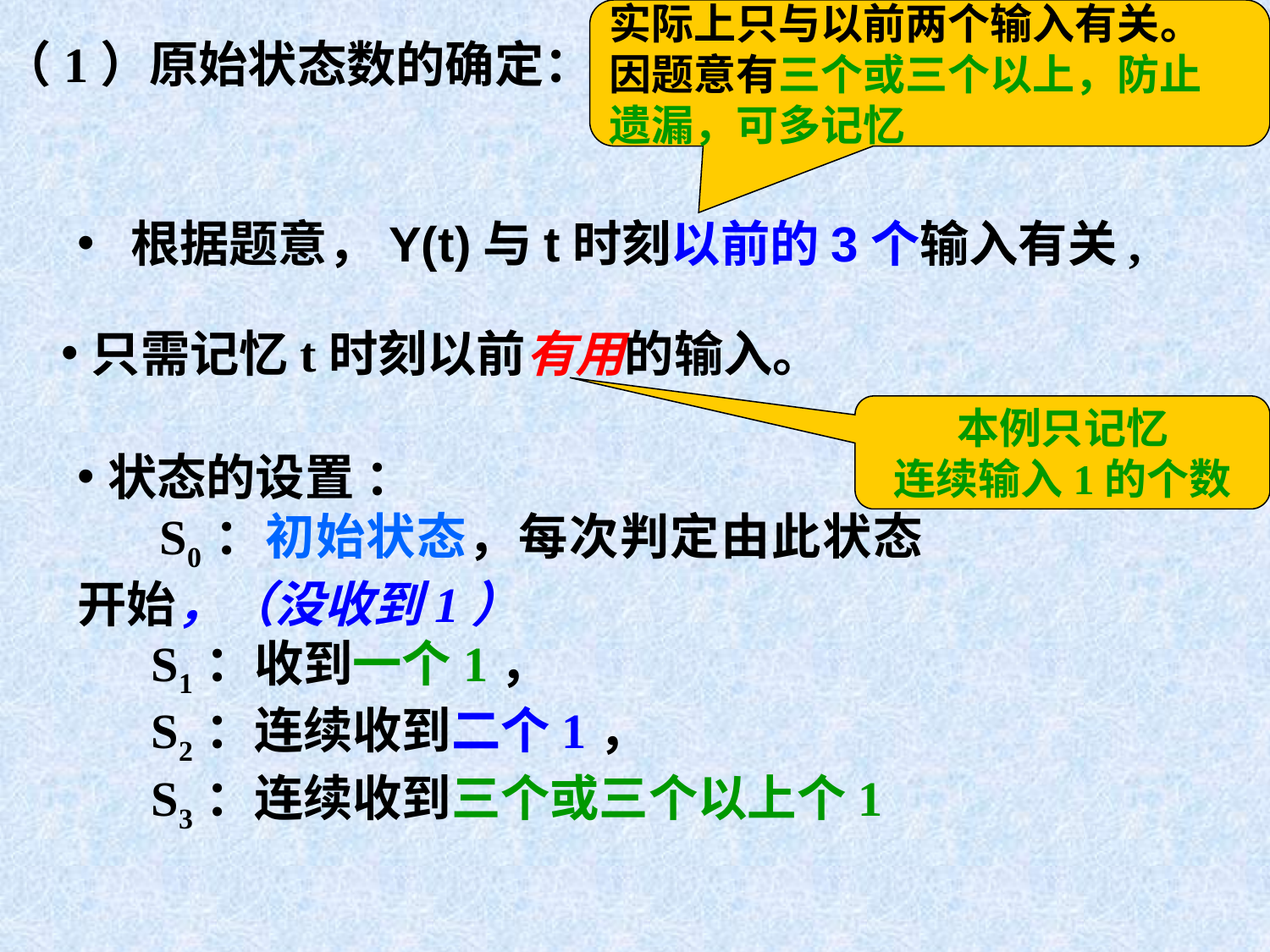

实际上只与以前两个输入有关。
因题意有三个或三个以上，防止
遗漏，可多记忆
（1）原始状态数的确定：
 根据题意，Y(t)与t时刻以前的3个输入有关,
只需记忆t时刻以前有用的输入。
本例只记忆
连续输入1的个数
状态的设置 ：
      S0：初始状态，每次判定由此状态开始，（没收到1）
      S1：收到一个1，
      S2：连续收到二个1，
      S3：连续收到三个或三个以上个1